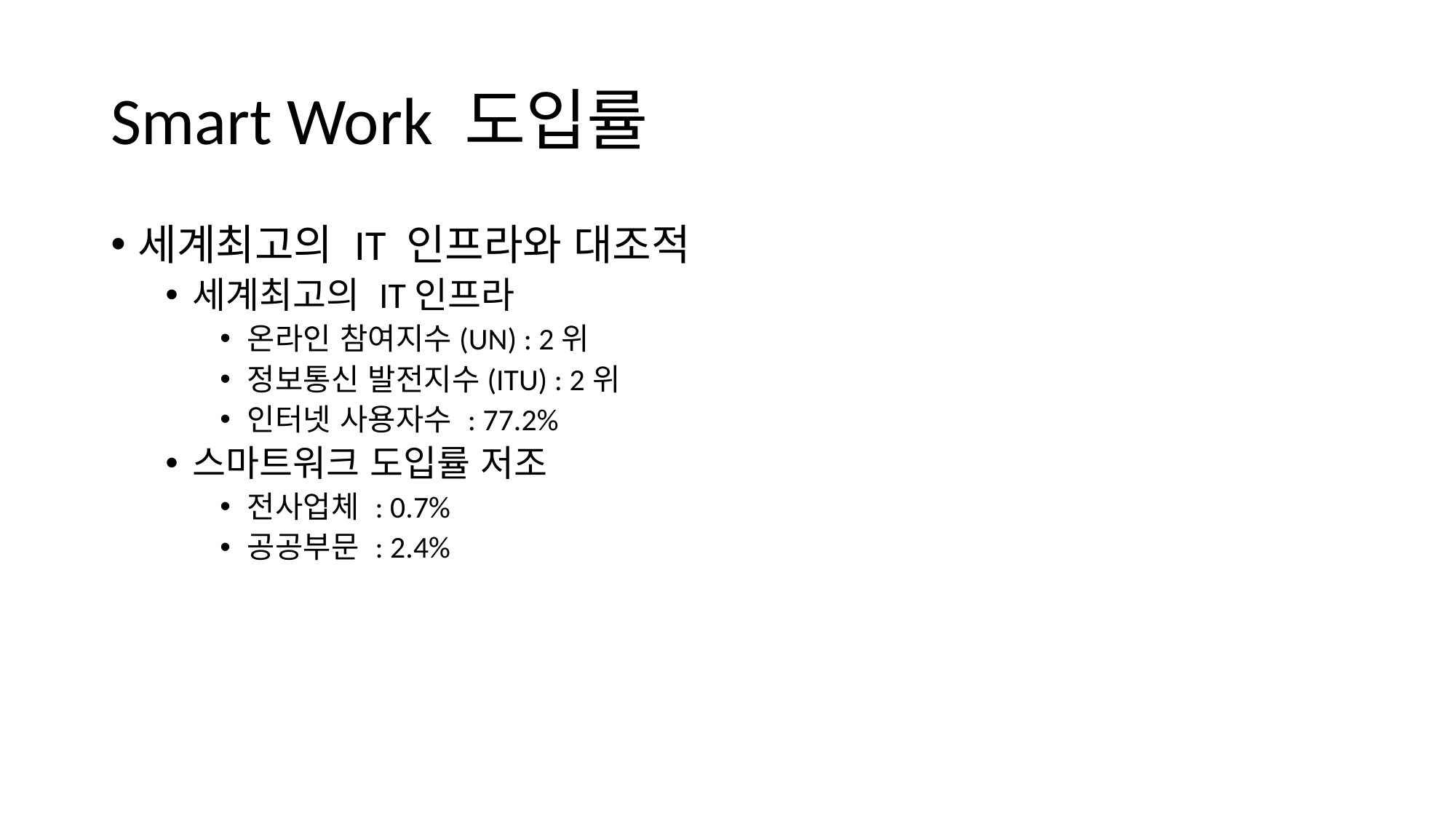

# Smart Work 도입률
세계최고의 IT 인프라와 대조적
세계최고의 IT인프라
온라인 참여지수(UN) : 2위
정보통신 발전지수(ITU) : 2위
인터넷 사용자수 : 77.2%
스마트워크 도입률 저조
전사업체 : 0.7%
공공부문 : 2.4%